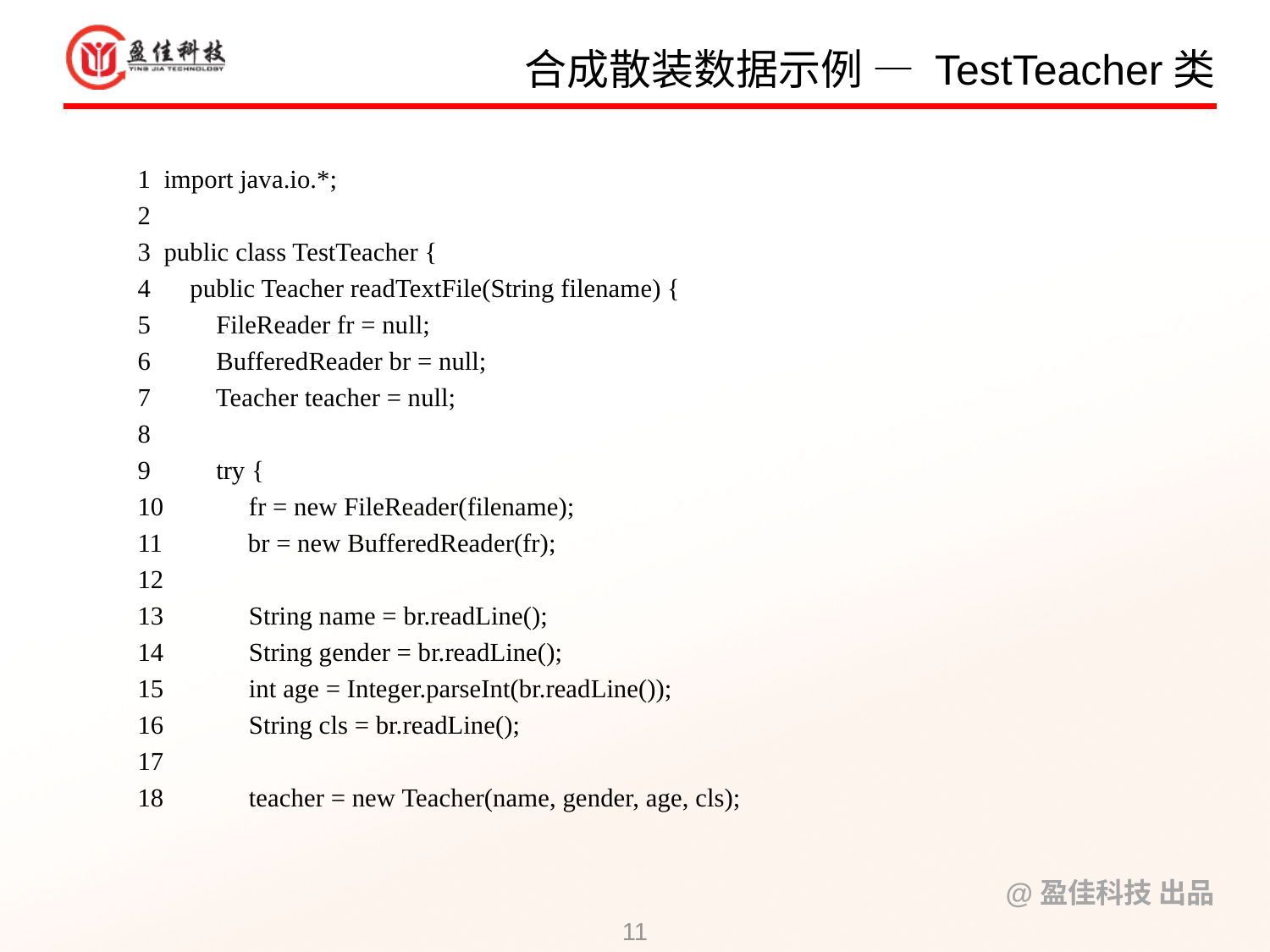

# 合成散装数据示例 — TestTeacher类
1  import java.io.*;
2
3  public class TestTeacher {
4      public Teacher readTextFile(String filename) {
5          FileReader fr = null;
6          BufferedReader br = null;
7          Teacher teacher = null;
8
9          try {
10             fr = new FileReader(filename);
11             br = new BufferedReader(fr);
12
13             String name = br.readLine();
14             String gender = br.readLine();
15             int age = Integer.parseInt(br.readLine());
16             String cls = br.readLine();
17
18             teacher = new Teacher(name, gender, age, cls);
11